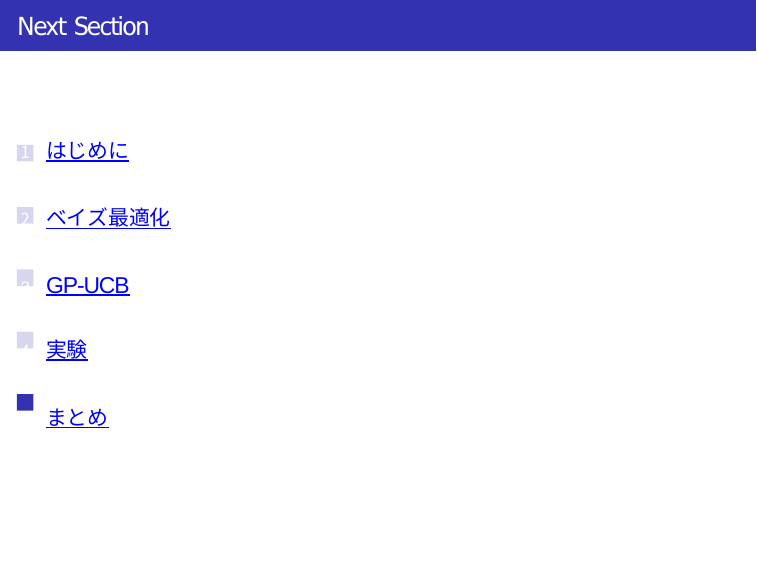

Next Section
はじめに
ベイズ最適化
GP-UCB

実験
まとめ